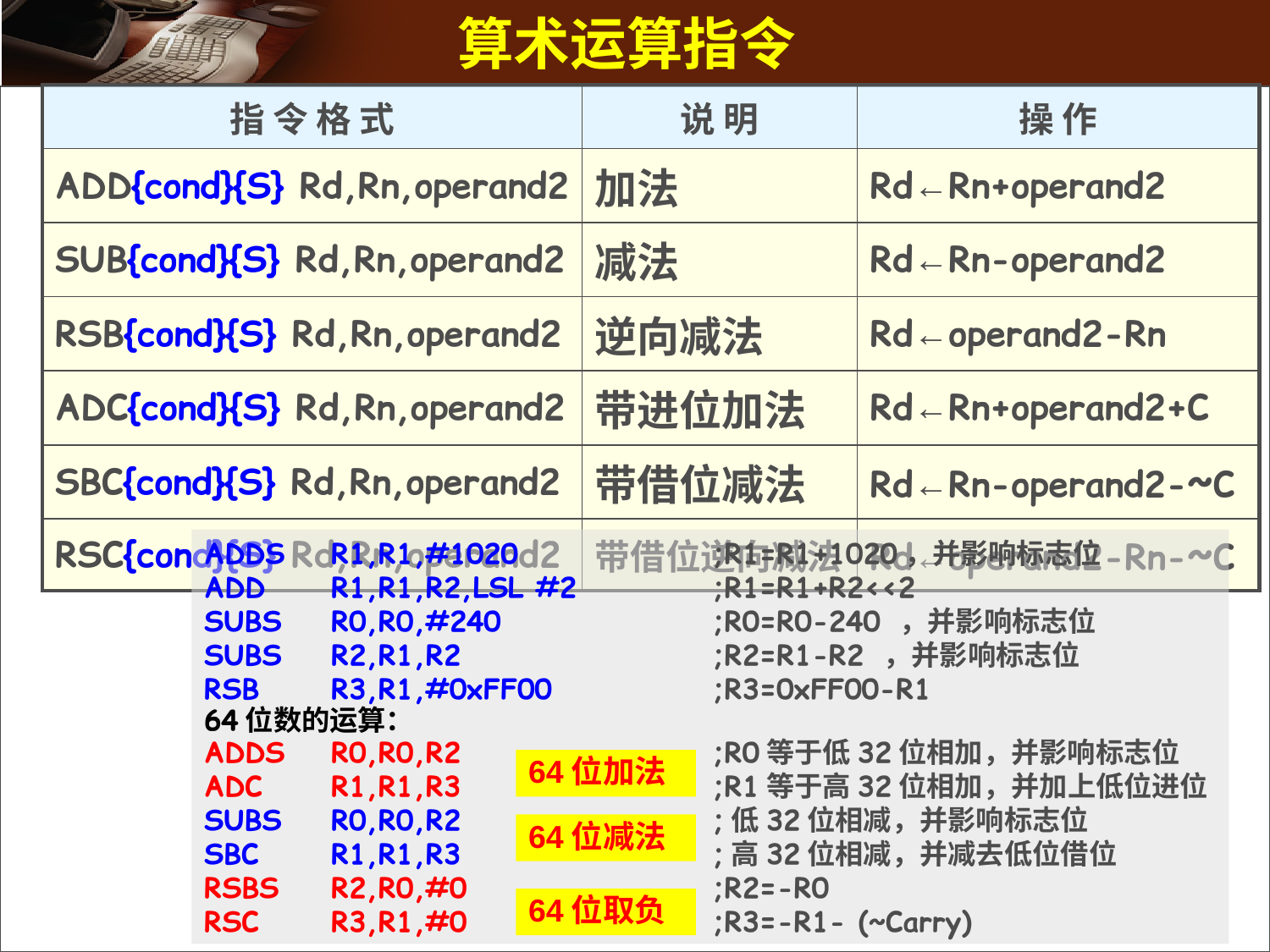

# 算术运算指令
| 指 令 格 式 | 说 明 | 操 作 |
| --- | --- | --- |
| ADD{cond}{S} Rd,Rn,operand2 | 加法 | Rd←Rn+operand2 |
| SUB{cond}{S} Rd,Rn,operand2 | 减法 | Rd←Rn-operand2 |
| RSB{cond}{S} Rd,Rn,operand2 | 逆向减法 | Rd←operand2-Rn |
| ADC{cond}{S} Rd,Rn,operand2 | 带进位加法 | Rd←Rn+operand2+C |
| SBC{cond}{S} Rd,Rn,operand2 | 带借位减法 | Rd←Rn-operand2-~C |
| RSC{cond}{S} Rd,Rn,operand2 | 带借位逆向减法 | Rd←operand2-Rn-~C |

ADDS	R1,R1,#1020		;R1=R1+1020，并影响标志位
ADD	R1,R1,R2,LSL #2		;R1=R1+R2<<2
SUBS	R0,R0,#240		;R0=R0-240 ，并影响标志位
SUBS	R2,R1,R2		;R2=R1-R2 ，并影响标志位
RSB    	R3,R1,#0xFF00    	;R3=0xFF00-R1
64位数的运算：
ADDS	R0,R0,R2 		;R0等于低32位相加，并影响标志位
ADC	R1,R1,R3		;R1等于高32位相加，并加上低位进位
SUBS	R0,R0,R2 		;低32位相减，并影响标志位
SBC	R1,R1,R3		;高32位相减，并减去低位借位
RSBS	R2,R0,#0    		;R2=-R0
RSC	R3,R1,#0    		;R3=-R1- (~Carry)
64位加法
64位减法
64位取负